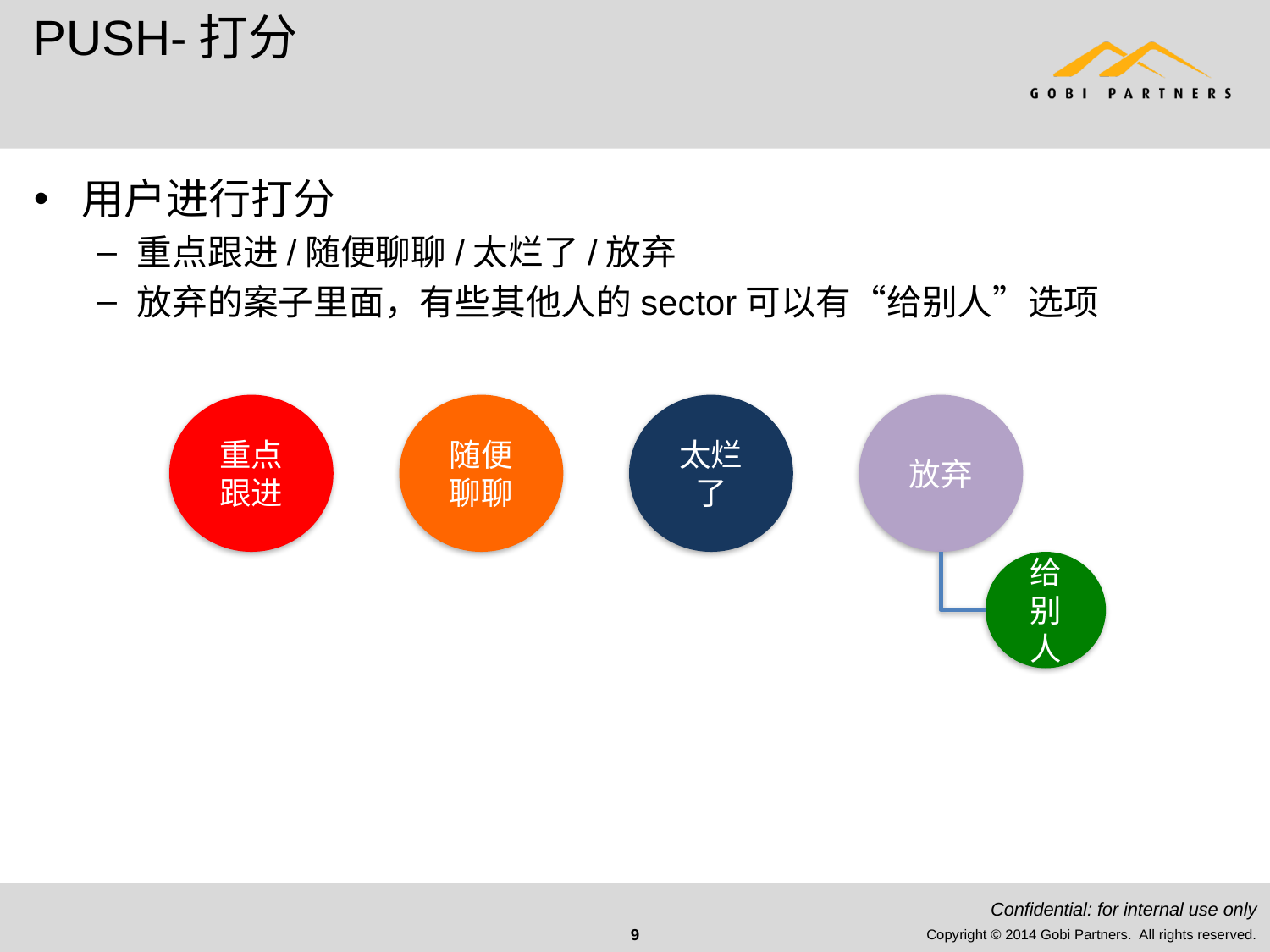

# PUSH-打分
用户进行打分
重点跟进/随便聊聊/太烂了/放弃
放弃的案子里面，有些其他人的sector可以有“给别人”选项

重点跟进
随便聊聊
太烂了
放弃
给
别人